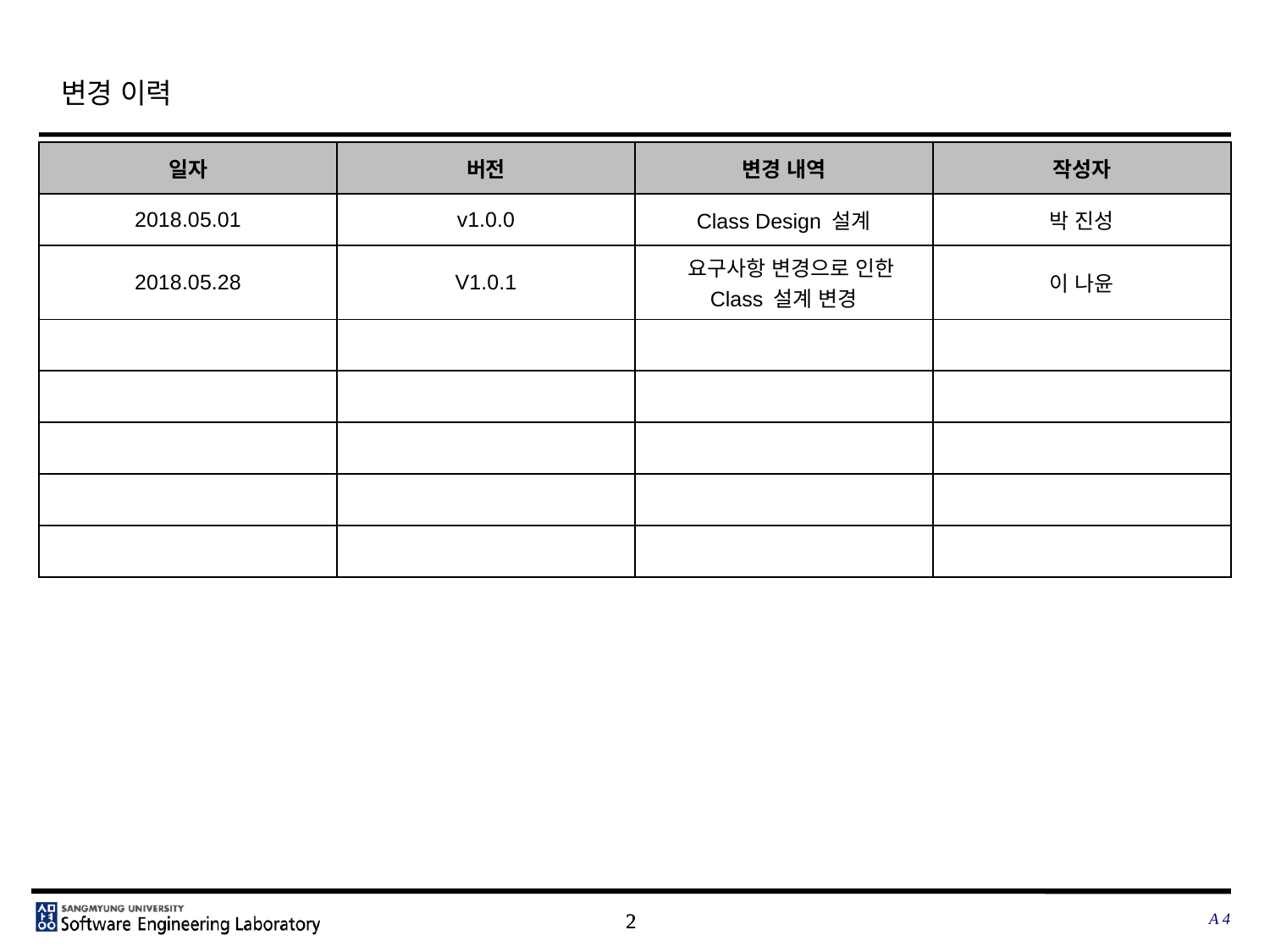

# 변경 이력
| 일자 | 버전 | 변경 내역 | 작성자 |
| --- | --- | --- | --- |
| 2018.05.01 | v1.0.0 | Class Design 설계 | 박 진성 |
| 2018.05.28 | V1.0.1 | 요구사항 변경으로 인한 Class 설계 변경 | 이 나윤 |
|  |  |  |  |
|  |  |  |  |
|  |  |  |  |
|  |  |  |  |
|  |  |  |  |
A 4